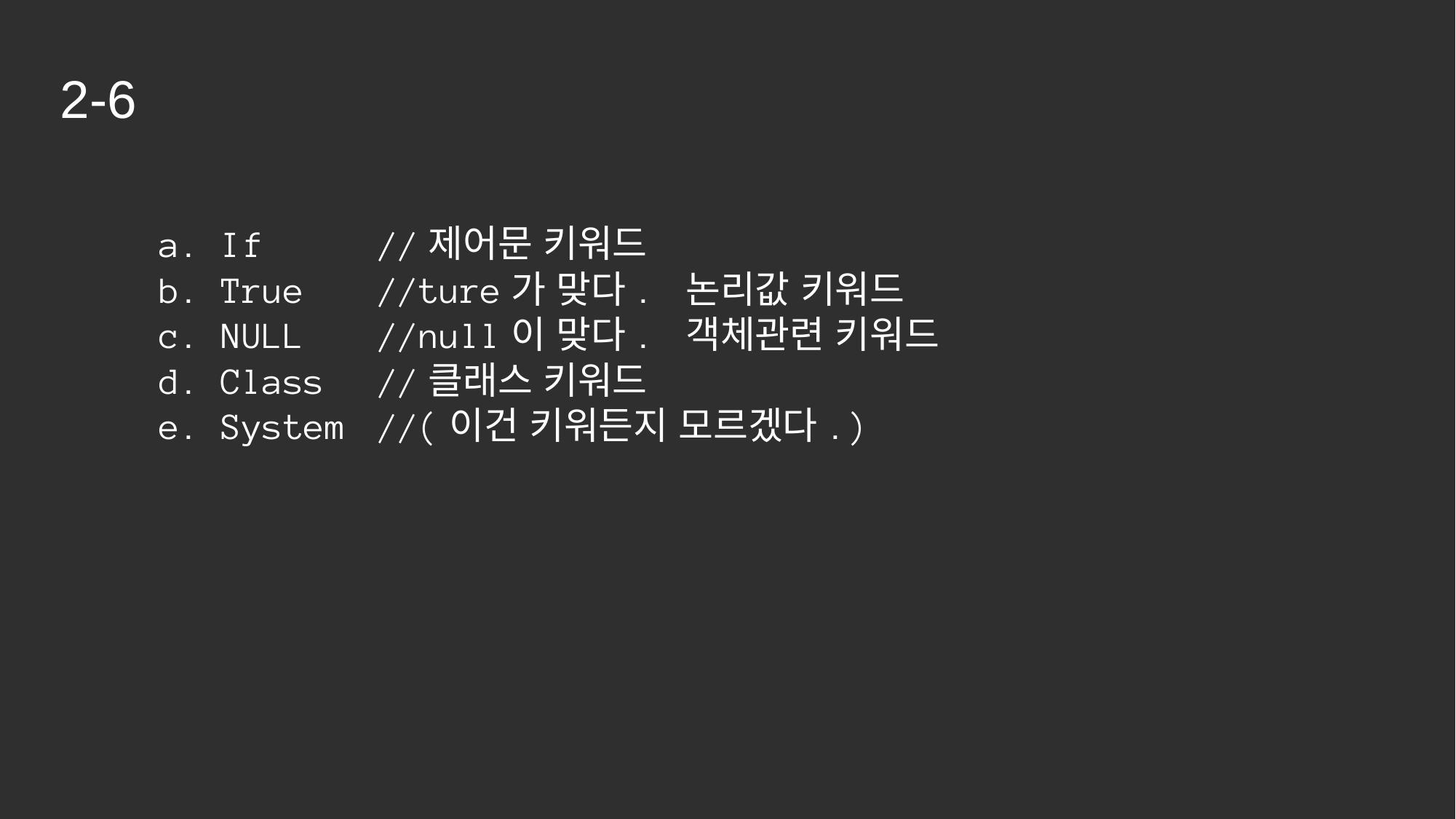

2-6
a. If		//제어문 키워드
b. True 	//ture가 맞다. 논리값 키워드
c. NULL 	//null이 맞다. 객체관련 키워드
d. Class	//클래스 키워드
e. System	//(이건 키워든지 모르겠다.)